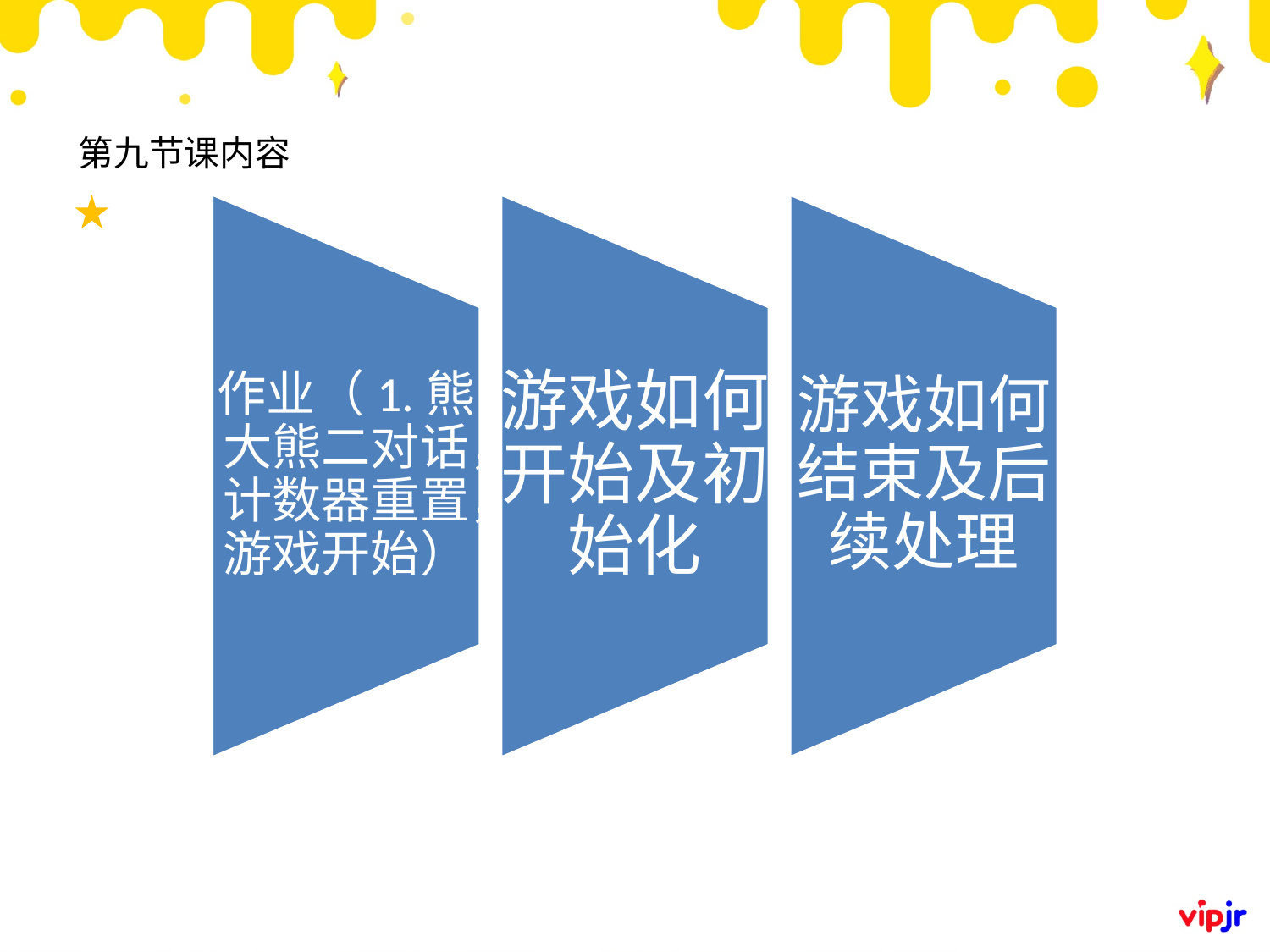

第九节课内容
作业（1.熊大熊二对话，计数器重置，游戏开始）
游戏如何开始及初始化
游戏如何结束及后续处理